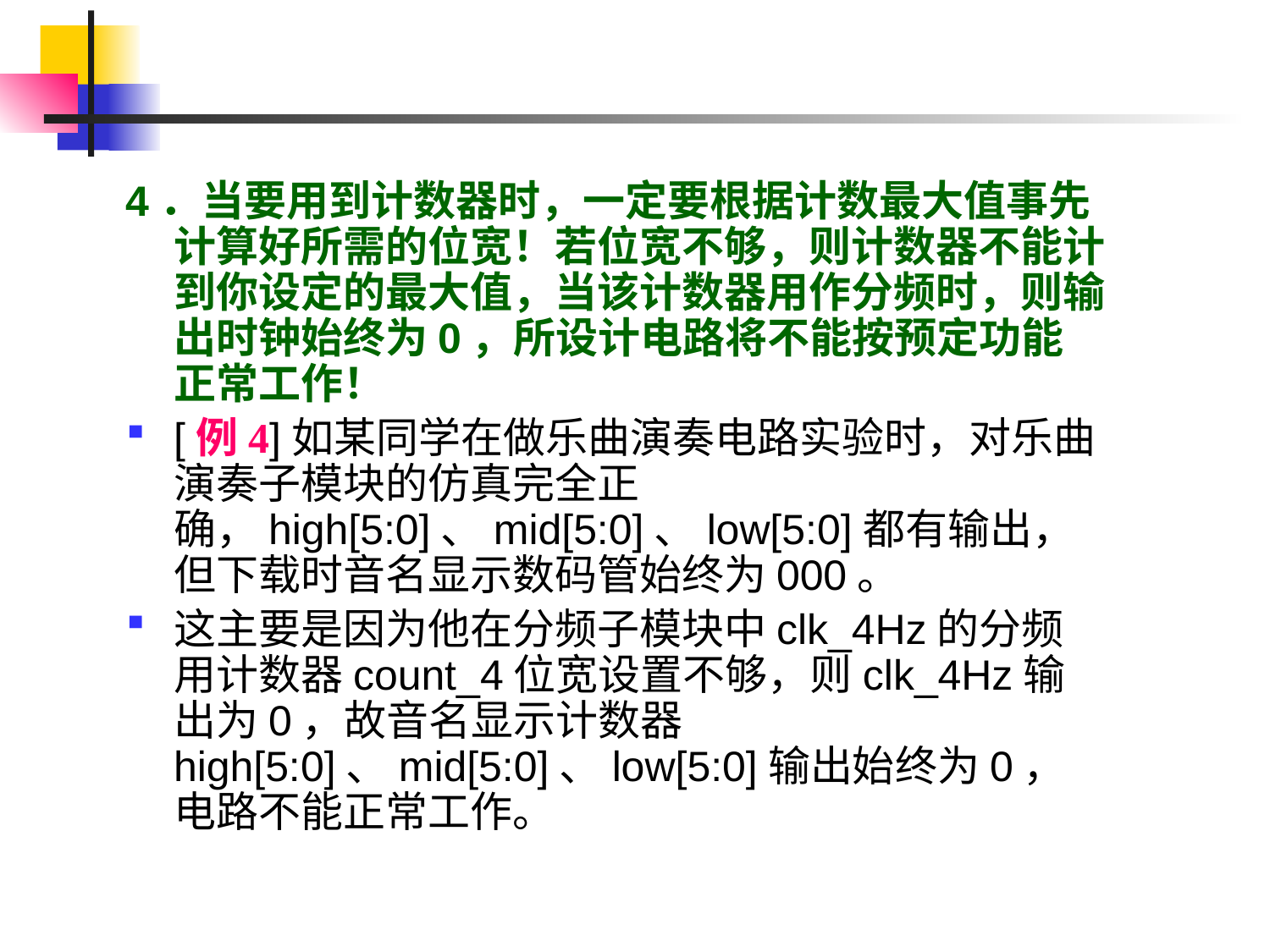

4．当要用到计数器时，一定要根据计数最大值事先计算好所需的位宽！若位宽不够，则计数器不能计到你设定的最大值，当该计数器用作分频时，则输出时钟始终为0，所设计电路将不能按预定功能正常工作！
[例4]如某同学在做乐曲演奏电路实验时，对乐曲演奏子模块的仿真完全正确，high[5:0]、mid[5:0]、low[5:0]都有输出，但下载时音名显示数码管始终为000。
这主要是因为他在分频子模块中clk_4Hz的分频用计数器count_4位宽设置不够，则clk_4Hz输出为0，故音名显示计数器high[5:0]、mid[5:0]、low[5:0]输出始终为0，电路不能正常工作。

# 211